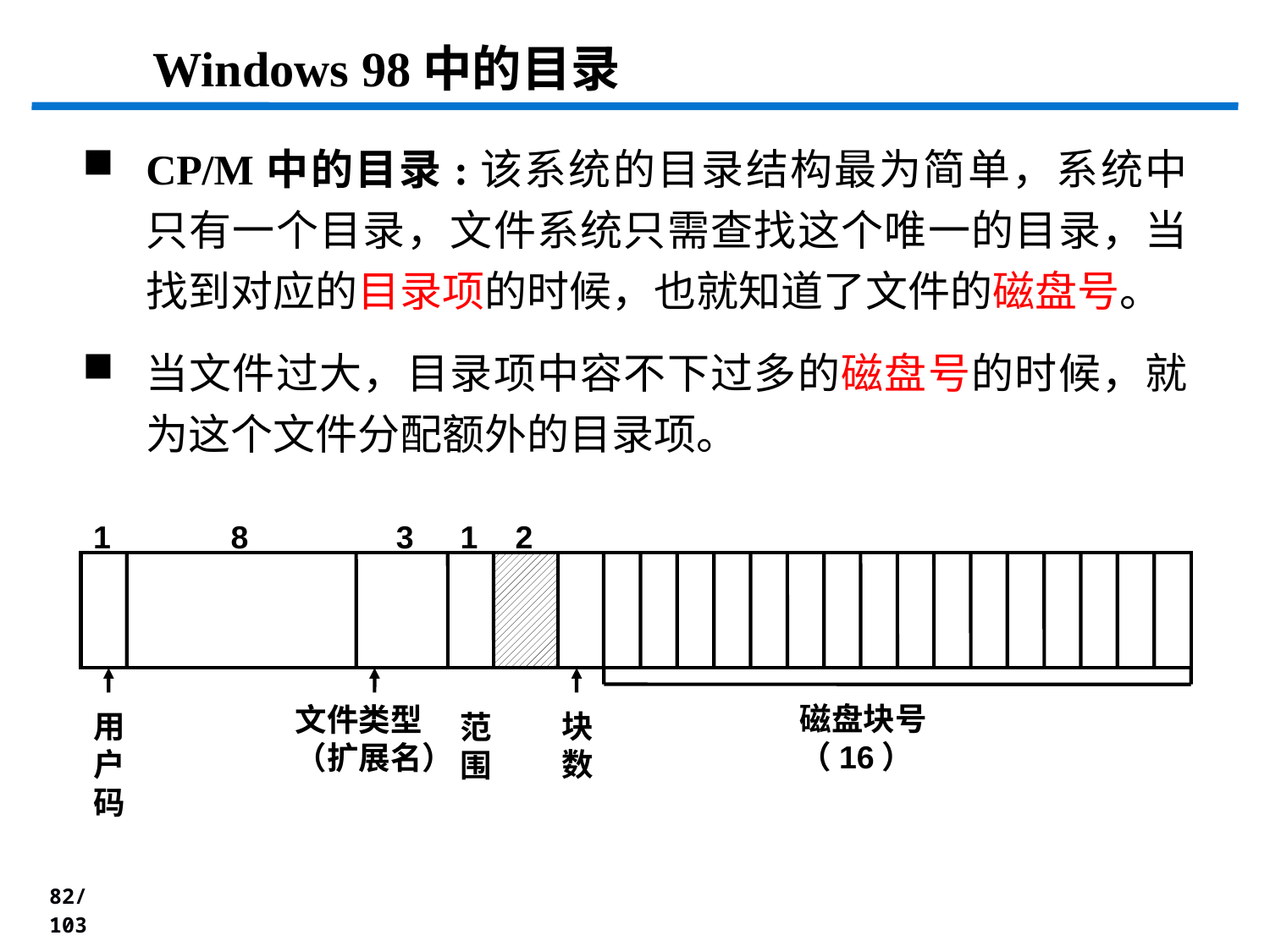

Windows 98中的目录
CP/M中的目录:该系统的目录结构最为简单，系统中只有一个目录，文件系统只需查找这个唯一的目录，当找到对应的目录项的时候，也就知道了文件的磁盘号。
当文件过大，目录项中容不下过多的磁盘号的时候，就为这个文件分配额外的目录项。

1
8
3
1
2

磁盘块号（16）
文件类型（扩展名）
用户码
块数
范围